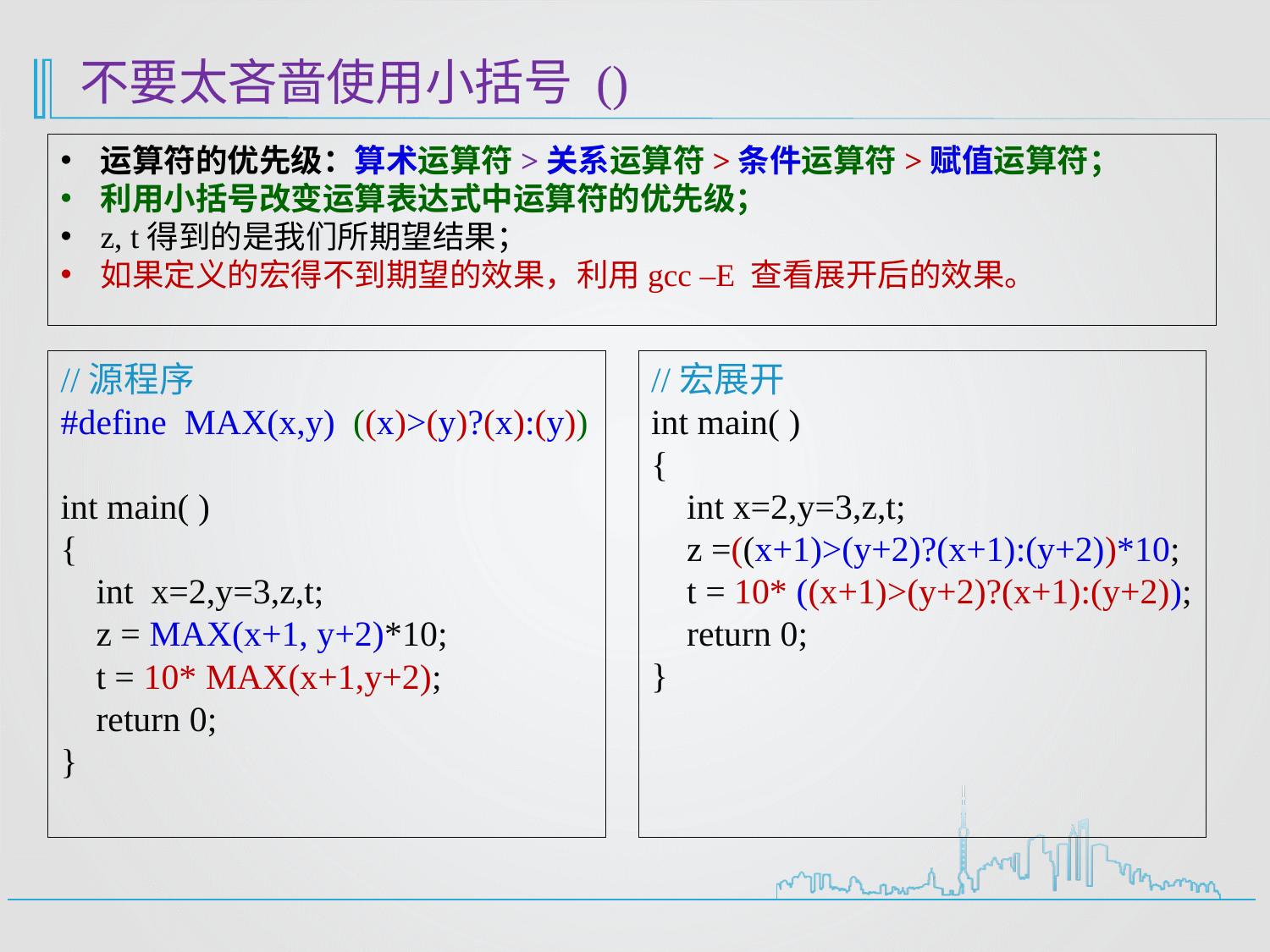

# 不要太吝啬使用小括号 ()
运算符的优先级：算术运算符>关系运算符>条件运算符>赋值运算符；
利用小括号改变运算表达式中运算符的优先级；
z, t得到的是我们所期望结果；
如果定义的宏得不到期望的效果，利用gcc –E 查看展开后的效果。
//源程序
#define  MAX(x,y)  ((x)>(y)?(x):(y))
int main( )
{
    int  x=2,y=3,z,t;
    z = MAX(x+1, y+2)*10;
    t = 10* MAX(x+1,y+2);
    return 0;
}
//宏展开
int main( )
{
    int x=2,y=3,z,t;
    z =((x+1)>(y+2)?(x+1):(y+2))*10;
    t = 10* ((x+1)>(y+2)?(x+1):(y+2));
    return 0;
}